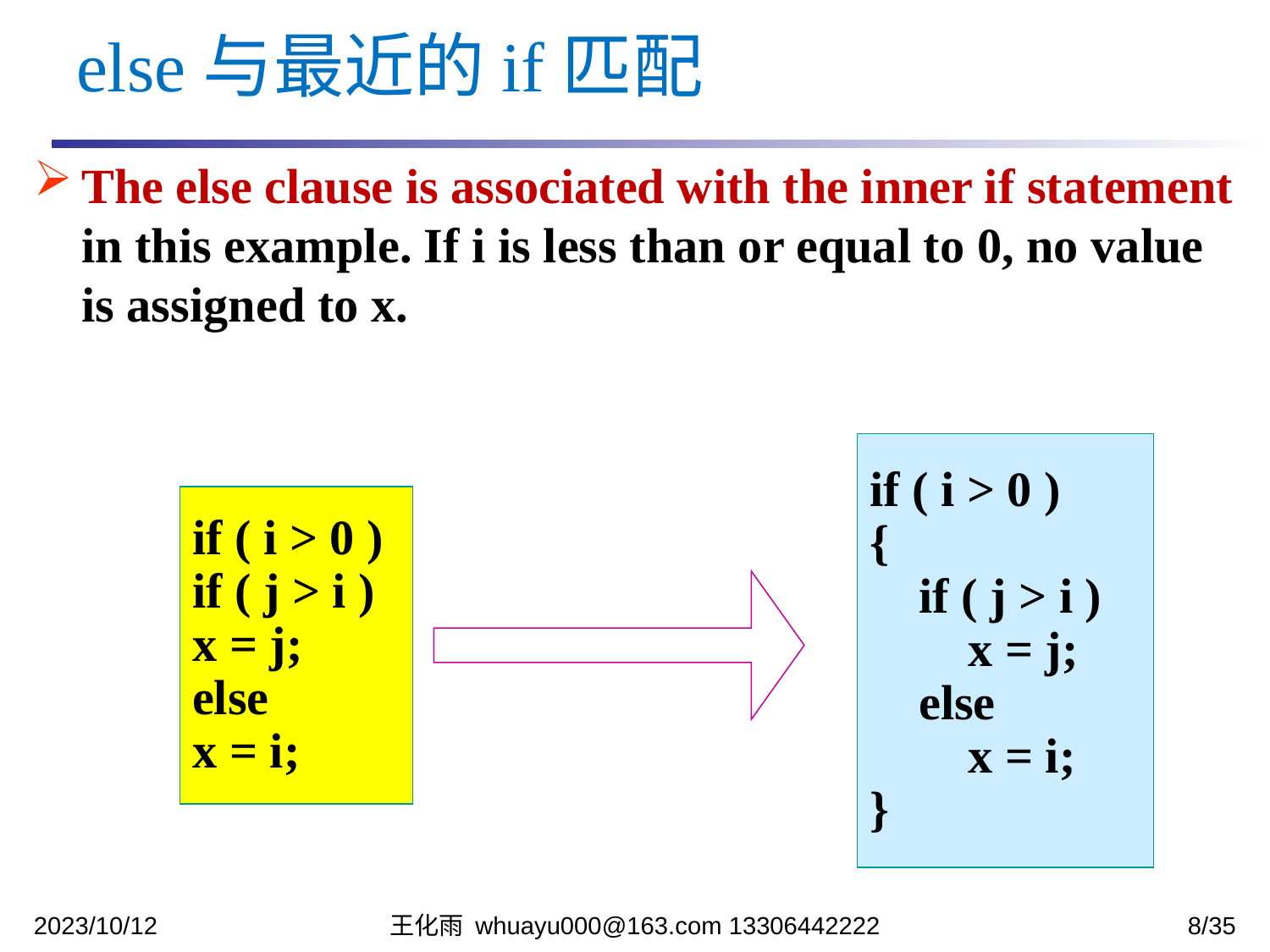

else与最近的if匹配
The else clause is associated with the inner if statement in this example. If i is less than or equal to 0, no value is assigned to x.
if ( i > 0 )
{
    if ( j > i )
        x = j;
    else
        x = i;
}
if ( i > 0 )
if ( j > i )
x = j;
else
x = i;

2023/10/12
王化雨 whuayu000@163.com 13306442222
8/35